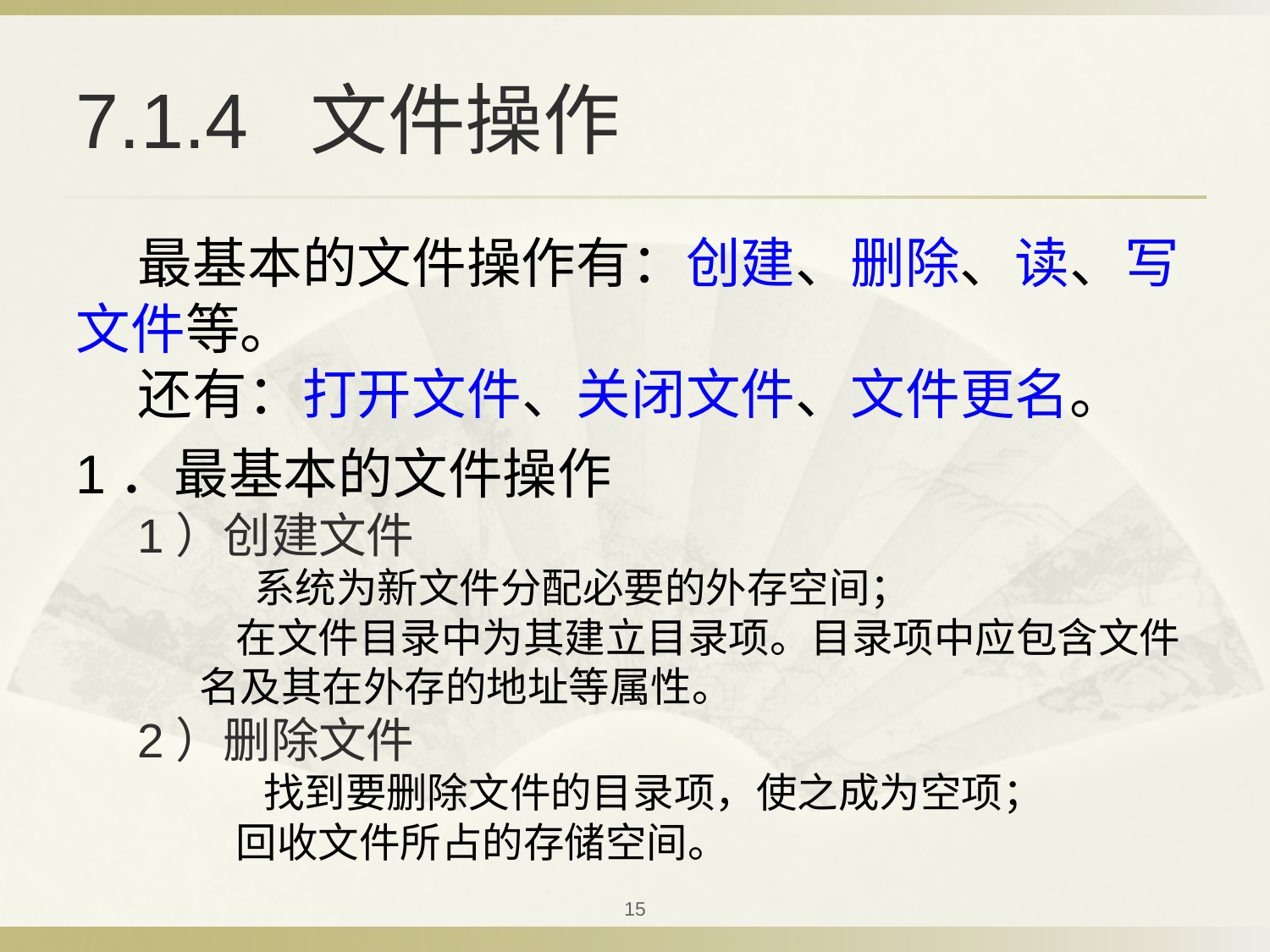

# 7.1.4  文件操作
    最基本的文件操作有：创建、删除、读、写文件等。
    还有：打开文件、关闭文件、文件更名。
1．最基本的文件操作
1）创建文件
     系统为新文件分配必要的外存空间；
   在文件目录中为其建立目录项。目录项中应包含文件名及其在外存的地址等属性。
2）删除文件
      找到要删除文件的目录项，使之成为空项；
   回收文件所占的存储空间。
15